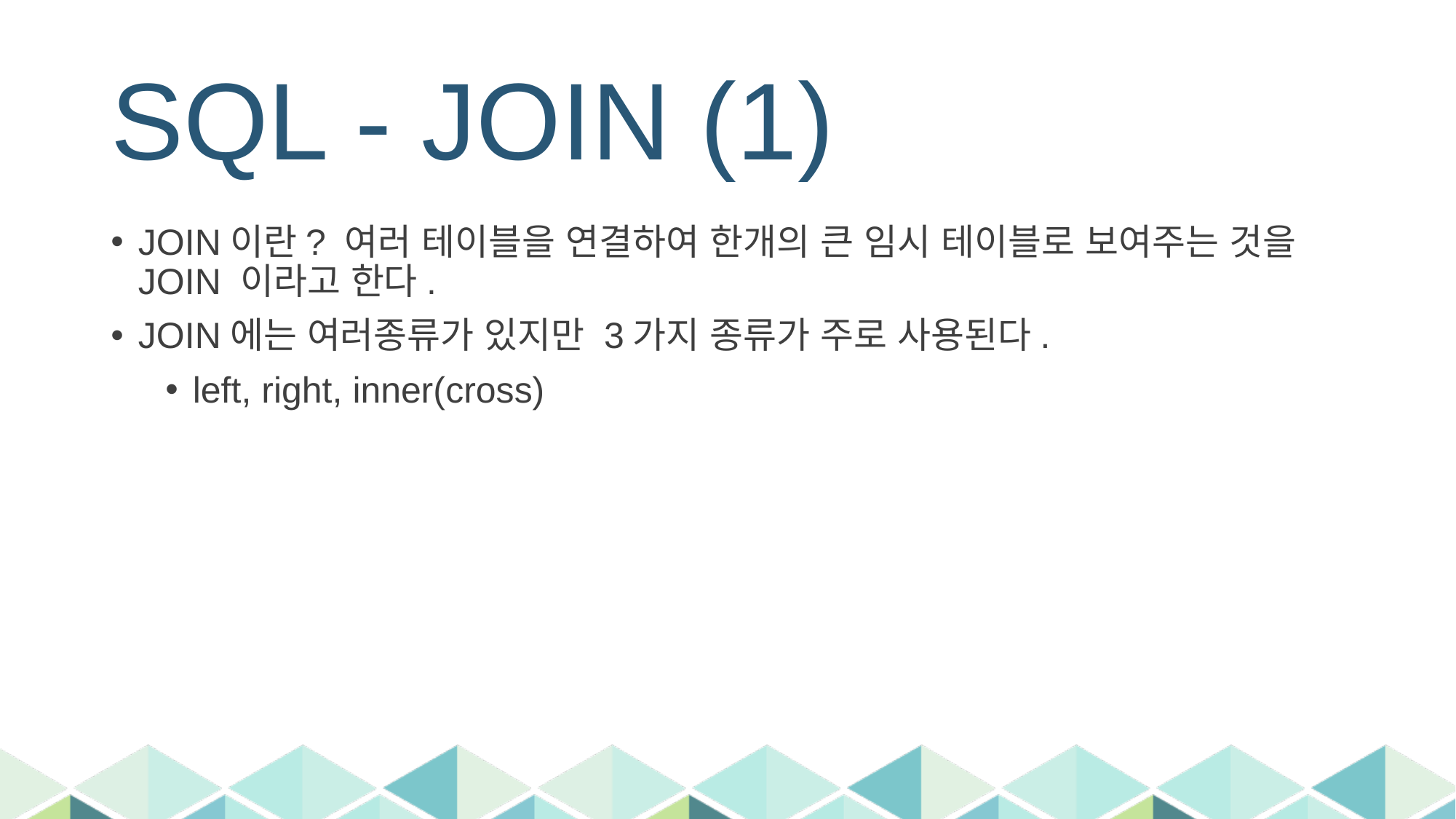

# SQL - JOIN (1)
JOIN이란? 여러 테이블을 연결하여 한개의 큰 임시 테이블로 보여주는 것을 JOIN 이라고 한다.
JOIN에는 여러종류가 있지만 3가지 종류가 주로 사용된다.
left, right, inner(cross)